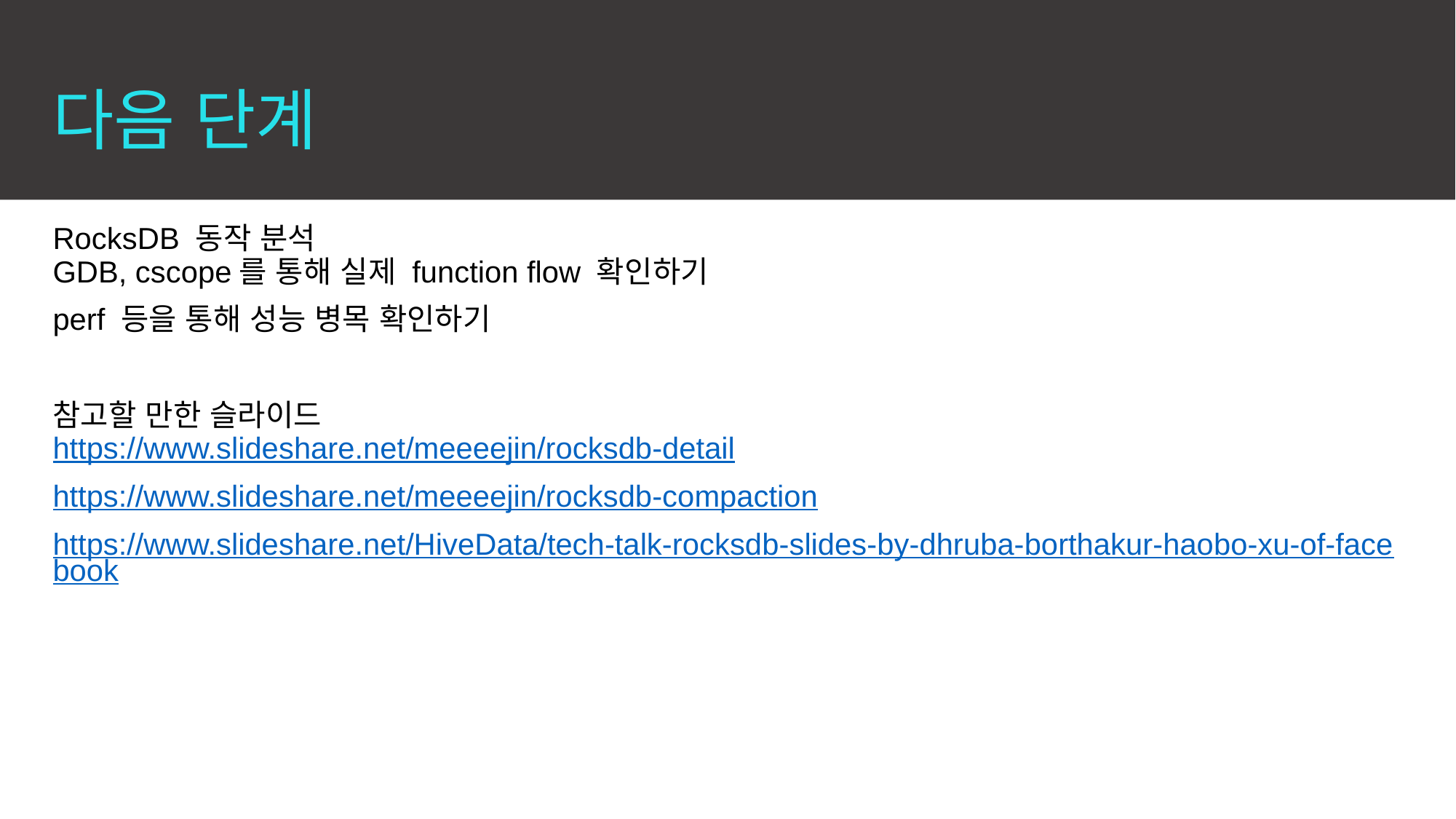

# 다음 단계
RocksDB 동작 분석
GDB, cscope를 통해 실제 function flow 확인하기
perf 등을 통해 성능 병목 확인하기

참고할 만한 슬라이드
https://www.slideshare.net/meeeejin/rocksdb-detail
https://www.slideshare.net/meeeejin/rocksdb-compaction
https://www.slideshare.net/HiveData/tech-talk-rocksdb-slides-by-dhruba-borthakur-haobo-xu-of-facebook